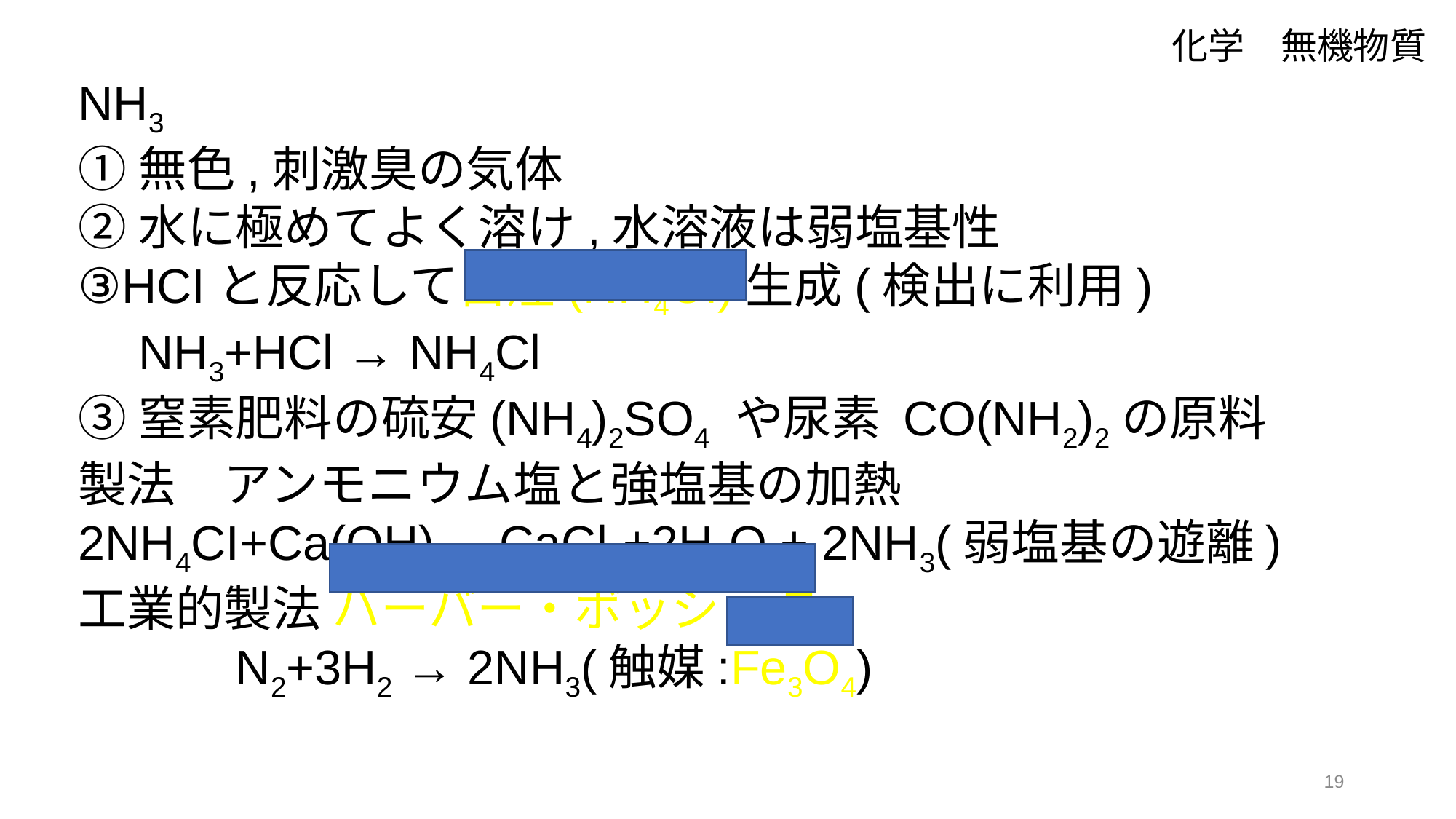

化学　無機物質
NH3
①無色,刺激臭の気体
②水に極めてよく溶け,水溶液は弱塩基性
③HCIと反応して白煙(NH4CI)生成(検出に利用)
　NH3+HCl → NH4Cl
③窒素肥料の硫安(NH4)2SO4 や尿素 CO(NH2)2の原料
製法　アンモニウム塩と強塩基の加熱
2NH4CI+Ca(OH)2→CaCl2+2H2O + 2NH3(弱塩基の遊離)
工業的製法 ハーバー・ボッシュ法
　　　N2+3H2 → 2NH3(触媒:Fe3O4)

19